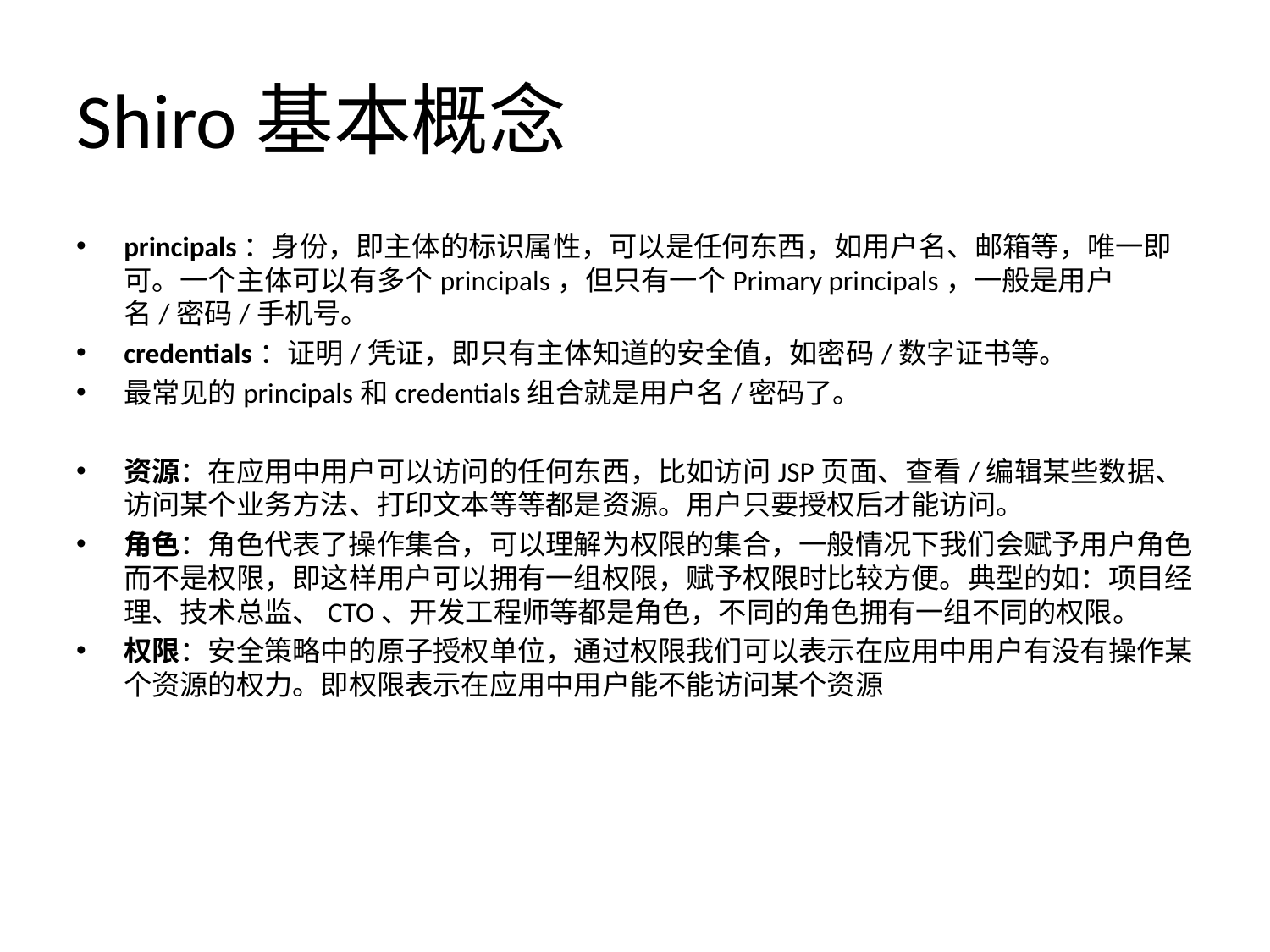

# Shiro基本概念
principals：身份，即主体的标识属性，可以是任何东西，如用户名、邮箱等，唯一即可。一个主体可以有多个principals，但只有一个Primary principals，一般是用户名/密码/手机号。
credentials：证明/凭证，即只有主体知道的安全值，如密码/数字证书等。
最常见的principals和credentials组合就是用户名/密码了。

资源：在应用中用户可以访问的任何东西，比如访问JSP页面、查看/编辑某些数据、访问某个业务方法、打印文本等等都是资源。用户只要授权后才能访问。
角色：角色代表了操作集合，可以理解为权限的集合，一般情况下我们会赋予用户角色而不是权限，即这样用户可以拥有一组权限，赋予权限时比较方便。典型的如：项目经理、技术总监、CTO、开发工程师等都是角色，不同的角色拥有一组不同的权限。
权限：安全策略中的原子授权单位，通过权限我们可以表示在应用中用户有没有操作某个资源的权力。即权限表示在应用中用户能不能访问某个资源